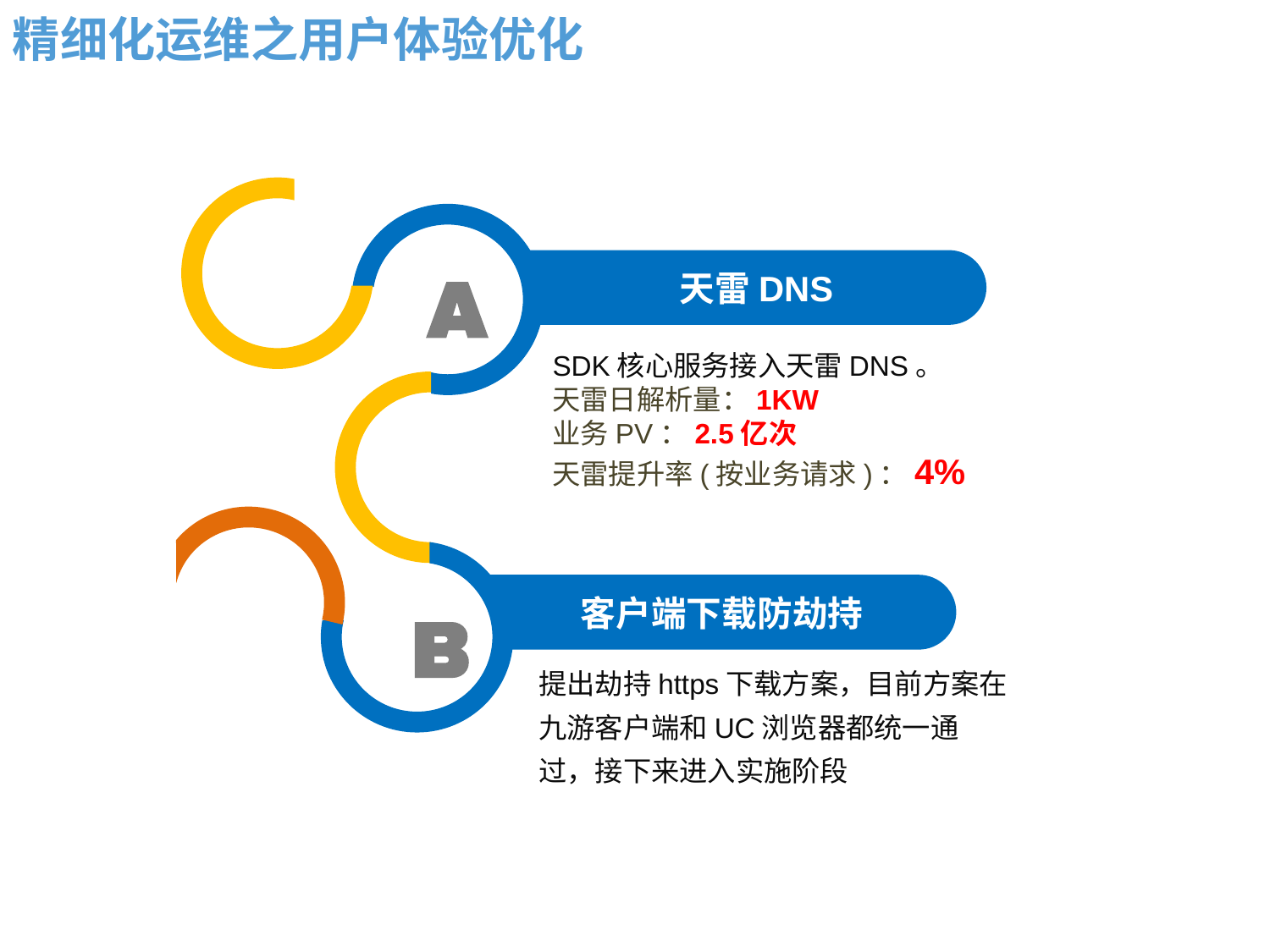

精细化运维之用户体验优化

天雷DNS
A
SDK核心服务接入天雷DNS。
天雷日解析量：1KW
业务PV：2.5亿次
天雷提升率(按业务请求)：4%

客户端下载防劫持
B
提出劫持https下载方案，目前方案在九游客户端和UC浏览器都统一通过，接下来进入实施阶段